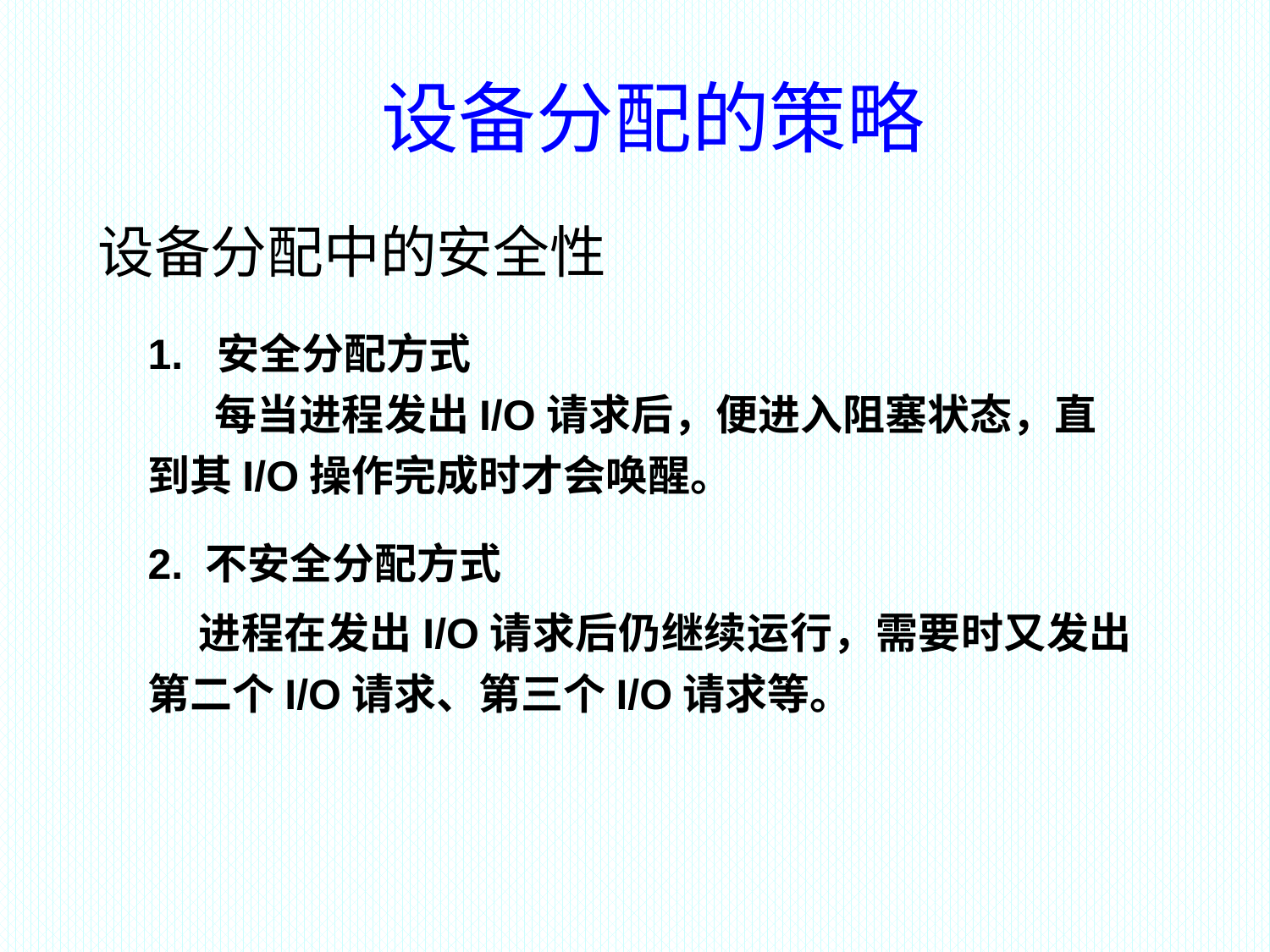

# 设备分配的策略
设备分配中的安全性
1.  安全分配方式
      每当进程发出I/O请求后，便进入阻塞状态，直到其I/O操作完成时才会唤醒。
2. 不安全分配方式
    进程在发出I/O请求后仍继续运行，需要时又发出第二个I/O请求、第三个I/O请求等。